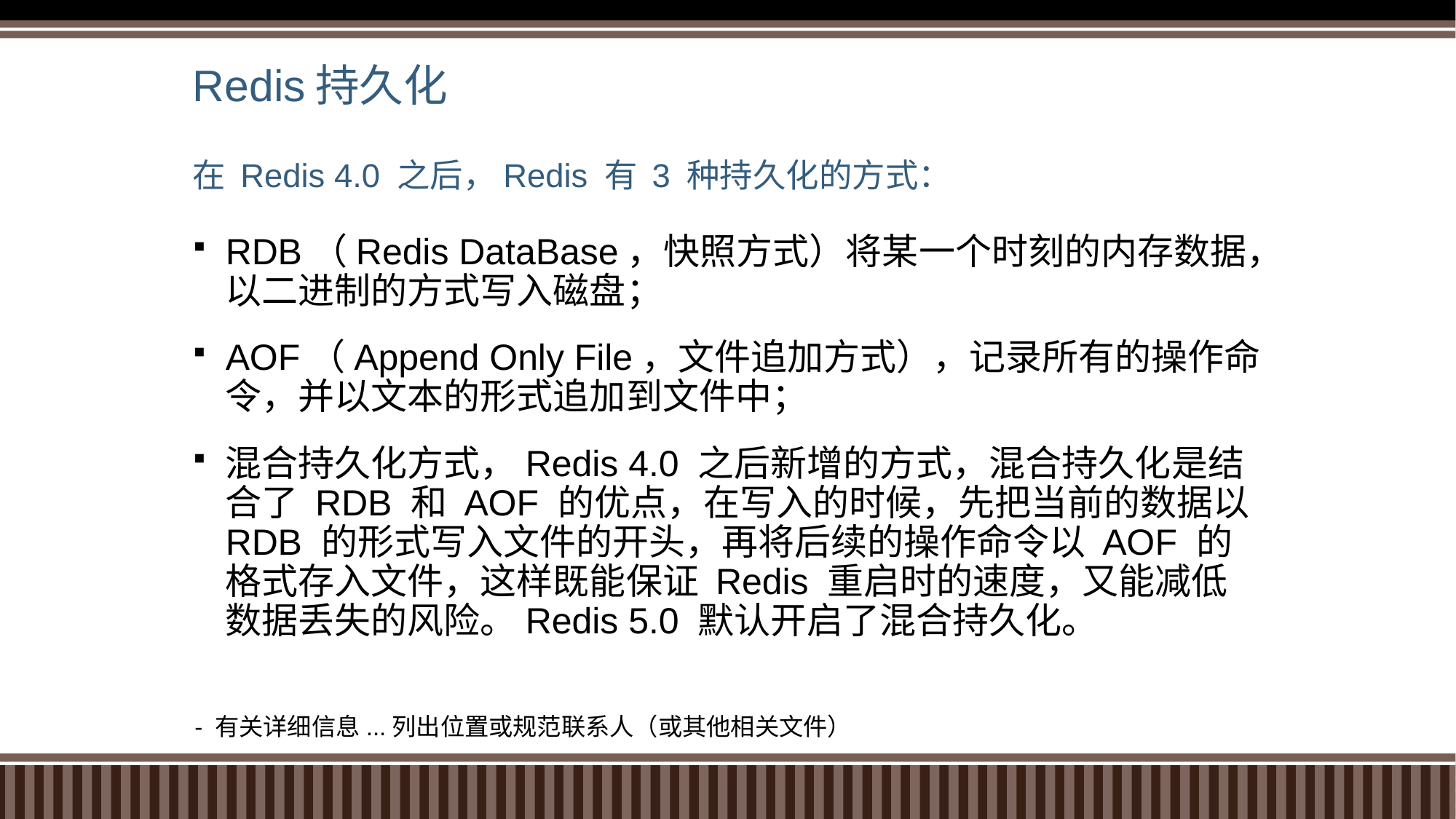

# Redis持久化 在 Redis 4.0 之后，Redis 有 3 种持久化的方式：
RDB（Redis DataBase，快照方式）将某一个时刻的内存数据，以二进制的方式写入磁盘；
AOF（Append Only File，文件追加方式），记录所有的操作命令，并以文本的形式追加到文件中；
混合持久化方式，Redis 4.0 之后新增的方式，混合持久化是结合了 RDB 和 AOF 的优点，在写入的时候，先把当前的数据以 RDB 的形式写入文件的开头，再将后续的操作命令以 AOF 的格式存入文件，这样既能保证 Redis 重启时的速度，又能减低数据丢失的风险。Redis 5.0 默认开启了混合持久化。

- 有关详细信息...列出位置或规范联系人（或其他相关文件）